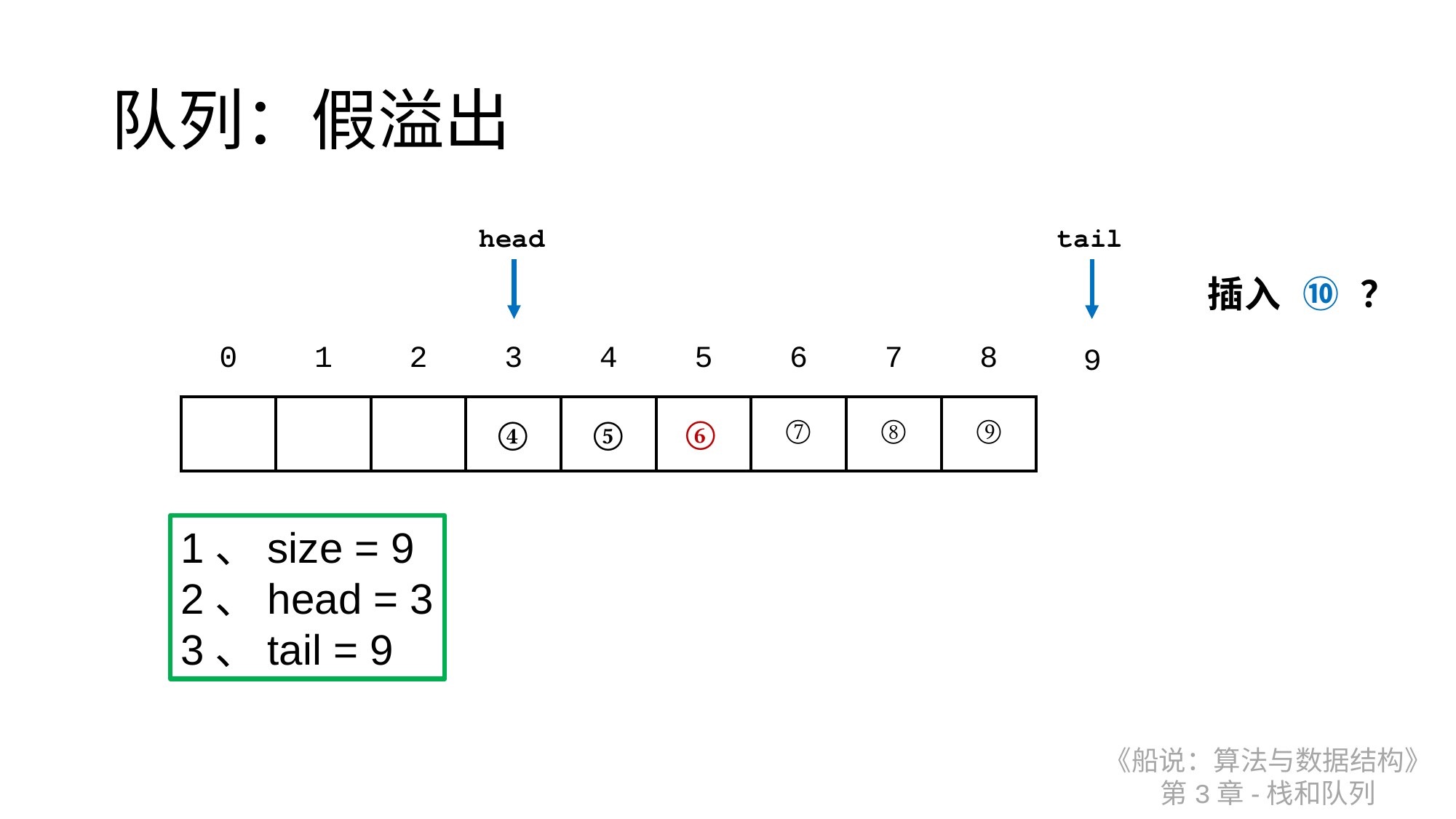

# 队列：假溢出
head
tail
插入 ⑩ ？
| 0 | 1 | 2 | 3 | 4 | 5 | 6 | 7 | 8 |
| --- | --- | --- | --- | --- | --- | --- | --- | --- |
|  |  |  | ④ | ⑤ |  | ⑦ | ⑧ | ⑨ |
9
⑥
1、size = 9
2、head = 3
3、tail = 9